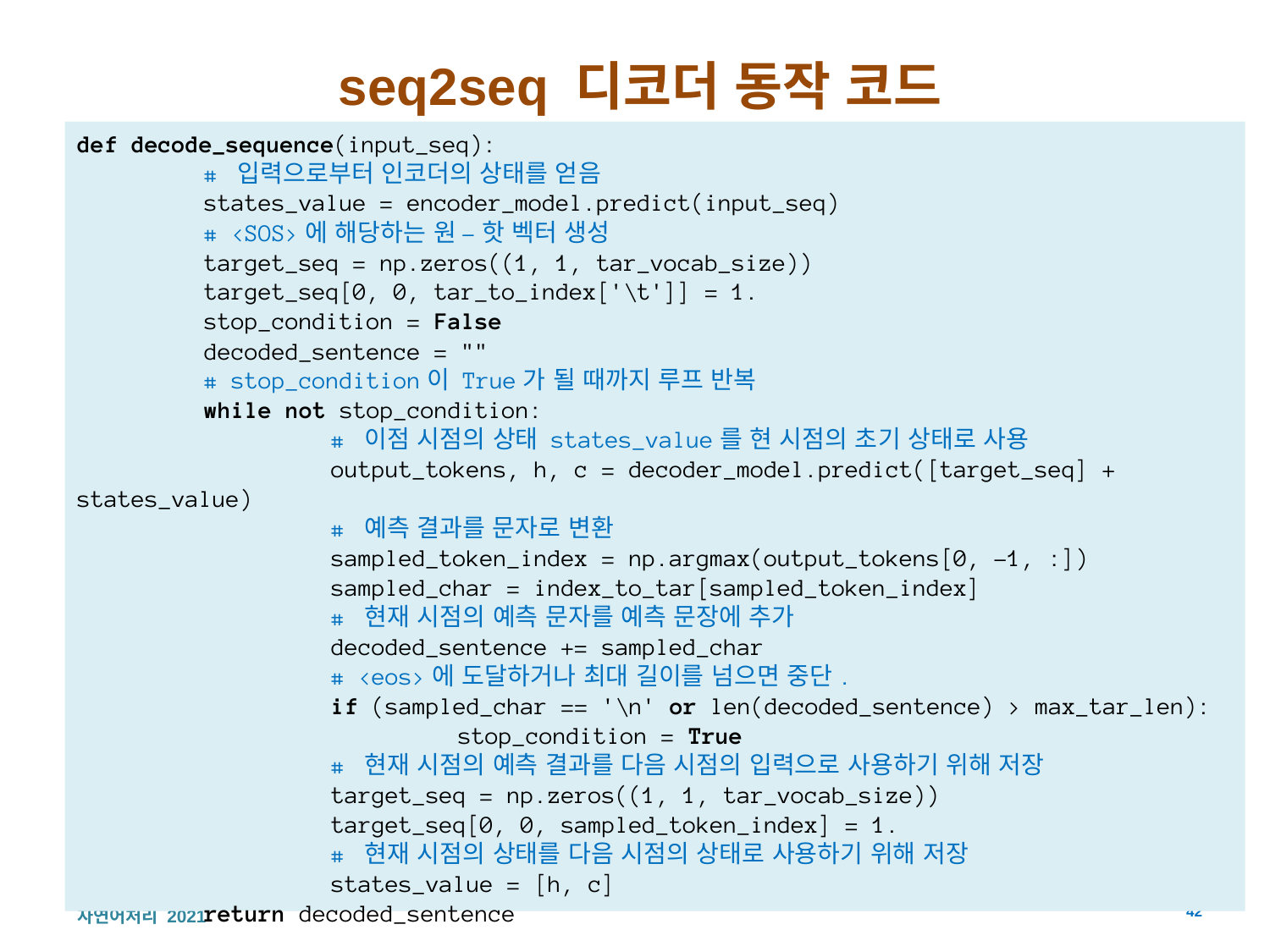

# seq2seq 디코더 동작 코드
def decode_sequence(input_seq):
 	# 입력으로부터 인코더의 상태를 얻음
	states_value = encoder_model.predict(input_seq)
	# <SOS>에 해당하는 원-핫 벡터 생성
	target_seq = np.zeros((1, 1, tar_vocab_size))
	target_seq[0, 0, tar_to_index['\t']] = 1.
	stop_condition = False
	decoded_sentence = ""
	# stop_condition이 True가 될 때까지 루프 반복
	while not stop_condition:
		# 이점 시점의 상태 states_value를 현 시점의 초기 상태로 사용
		output_tokens, h, c = decoder_model.predict([target_seq] + states_value)
		# 예측 결과를 문자로 변환
		sampled_token_index = np.argmax(output_tokens[0, -1, :])
		sampled_char = index_to_tar[sampled_token_index]
		# 현재 시점의 예측 문자를 예측 문장에 추가
		decoded_sentence += sampled_char
		# <eos>에 도달하거나 최대 길이를 넘으면 중단.
		if (sampled_char == '\n' or len(decoded_sentence) > max_tar_len):
			stop_condition = True
		# 현재 시점의 예측 결과를 다음 시점의 입력으로 사용하기 위해 저장
		target_seq = np.zeros((1, 1, tar_vocab_size))
		target_seq[0, 0, sampled_token_index] = 1.
		# 현재 시점의 상태를 다음 시점의 상태로 사용하기 위해 저장
		states_value = [h, c]
	return decoded_sentence